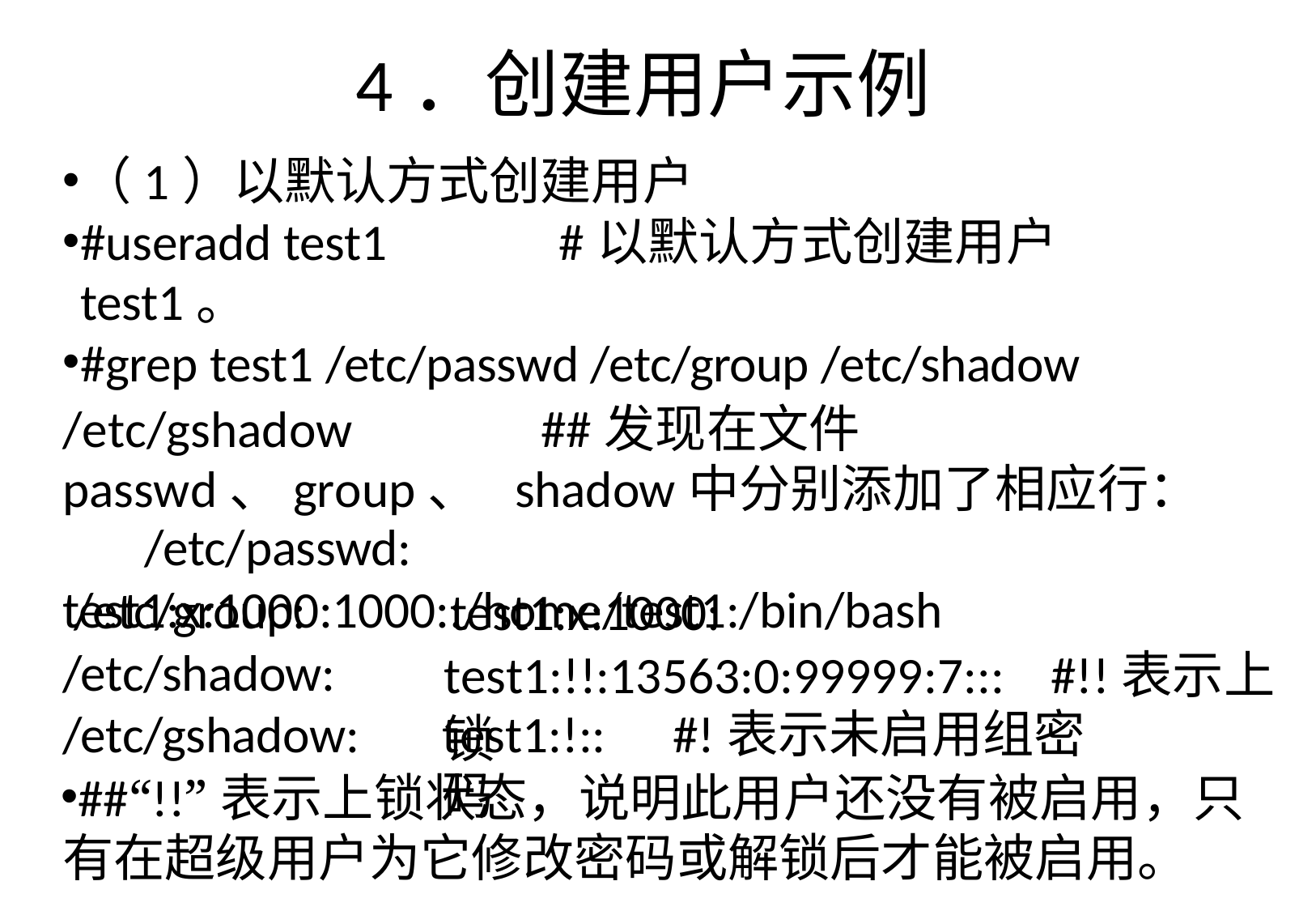

# 4．创建用户示例
（1）以默认方式创建用户
#useradd test1	#以默认方式创建用户test1。
#grep test1 /etc/passwd /etc/group /etc/shadow
/etc/gshadow	##发现在文件passwd、group、  shadow中分别添加了相应行：
/etc/passwd:
test1:x:1000:1000::/home/test1:/bin/bash
/etc/group:
/etc/shadow:
/etc/gshadow:
test1:x:1000:  test1:!!:13563:0:99999:7:::	#!!表示上锁
test1:!::	#!表示未启用组密码
##“!!”表示上锁状态，说明此用户还没有被启用，只 有在超级用户为它修改密码或解锁后才能被启用。